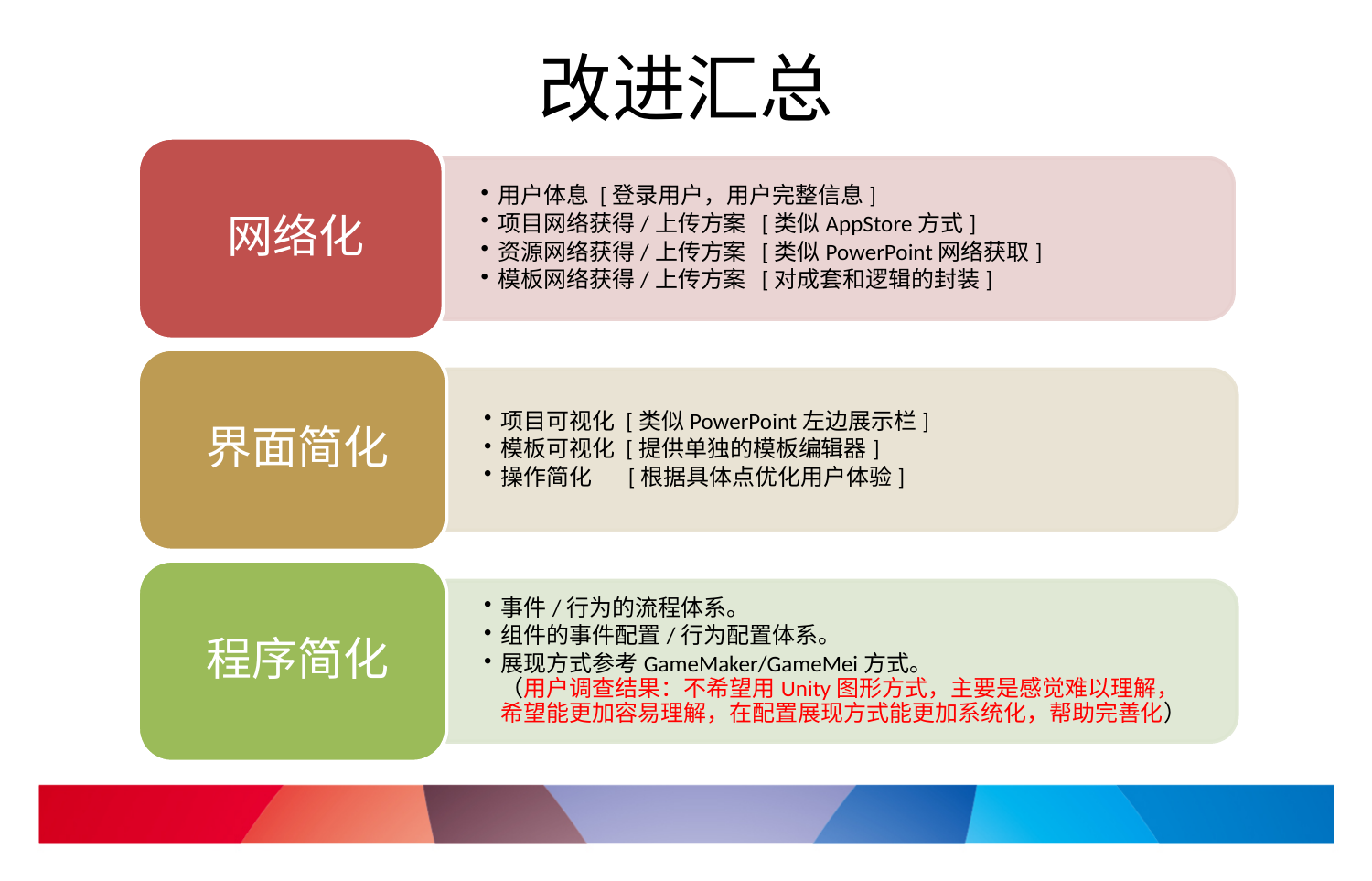

# 改进汇总
用户体息 [登录用户，用户完整信息]
项目网络获得/上传方案  [类似AppStore方式]
资源网络获得/上传方案  [类似PowerPoint网络获取]
模板网络获得/上传方案  [对成套和逻辑的封装]
网络化
项目可视化 [类似PowerPoint左边展示栏]
模板可视化 [提供单独的模板编辑器]
操作简化      [根据具体点优化用户体验]
界面简化
事件/行为的流程体系。
组件的事件配置/行为配置体系。
展现方式参考GameMaker/GameMei方式。
（用户调查结果：不希望用Unity图形方式，主要是感觉难以理解，
希望能更加容易理解，在配置展现方式能更加系统化，帮助完善化）
程序简化